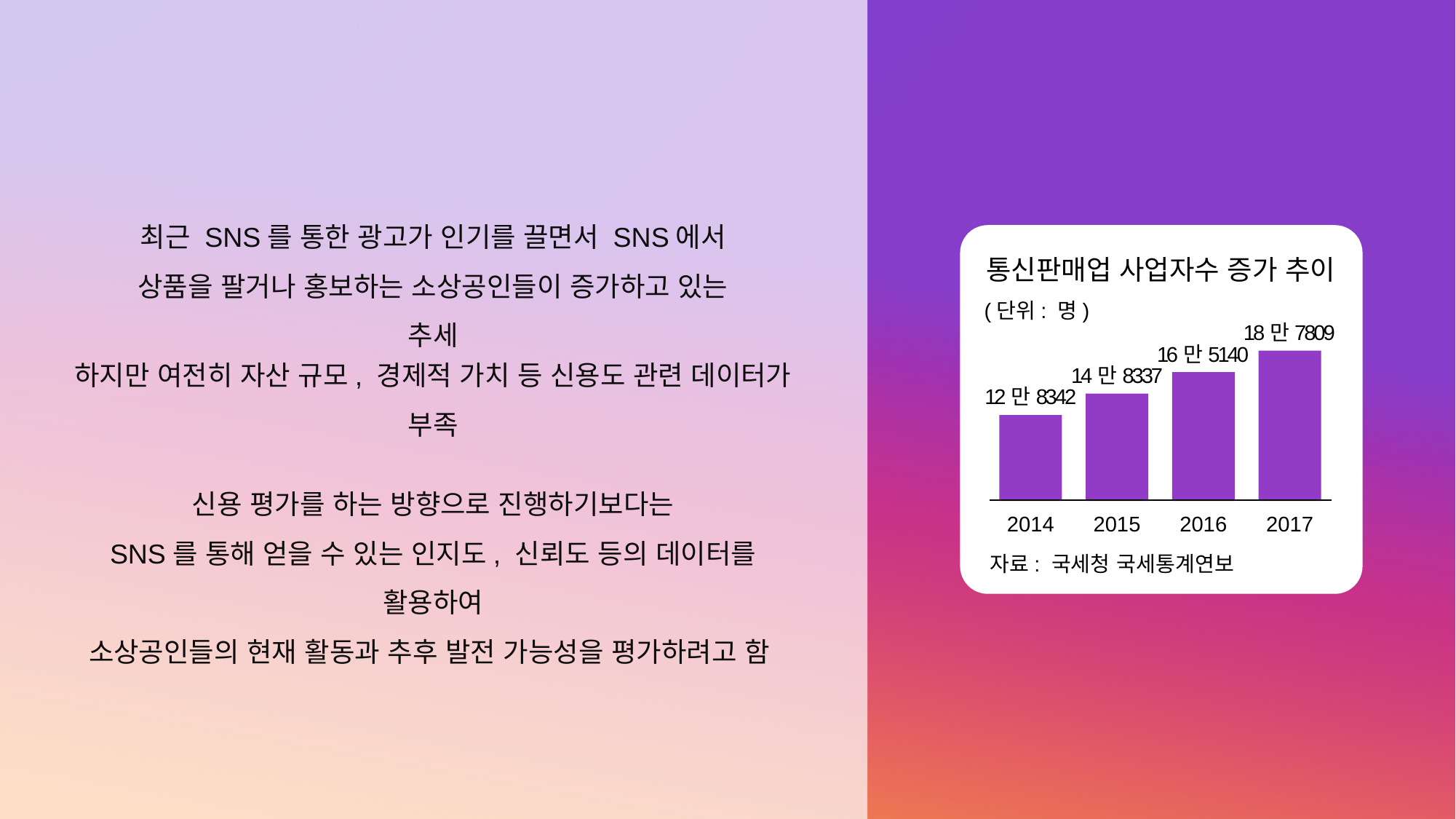

최근 SNS를 통한 광고가 인기를 끌면서 SNS에서 상품을 팔거나 홍보하는 소상공인들이 증가하고 있는 추세
하지만 여전히 자산 규모, 경제적 가치 등 신용도 관련 데이터가 부족
신용 평가를 하는 방향으로 진행하기보다는
SNS를 통해 얻을 수 있는 인지도, 신뢰도 등의 데이터를 활용하여
소상공인들의 현재 활동과 추후 발전 가능성을 평가하려고 함

통신판매업 사업자수 증가 추이
(단위: 명)
18만7809
16만5140

14만8337

12만8342

2014
2015
2016
2017
자료: 국세청 국세통계연보